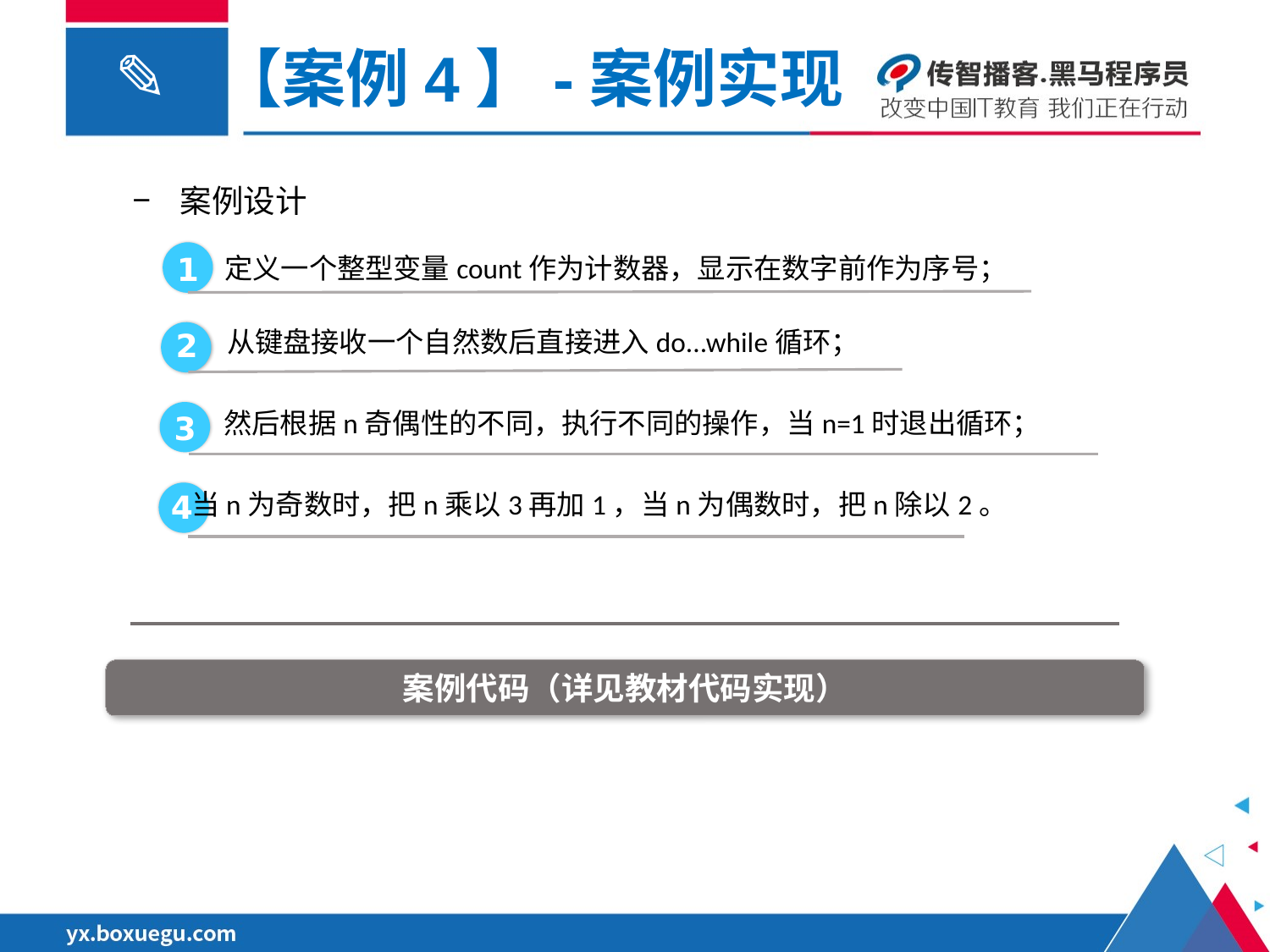

【案例4】-案例实现
案例设计
定义一个整型变量count作为计数器，显示在数字前作为序号；

1
从键盘接收一个自然数后直接进入do...while循环；
2

然后根据n奇偶性的不同，执行不同的操作，当n=1时退出循环；

3
当n为奇数时，把n乘以3再加1，当n为偶数时，把n除以2。
4

案例代码（详见教材代码实现）